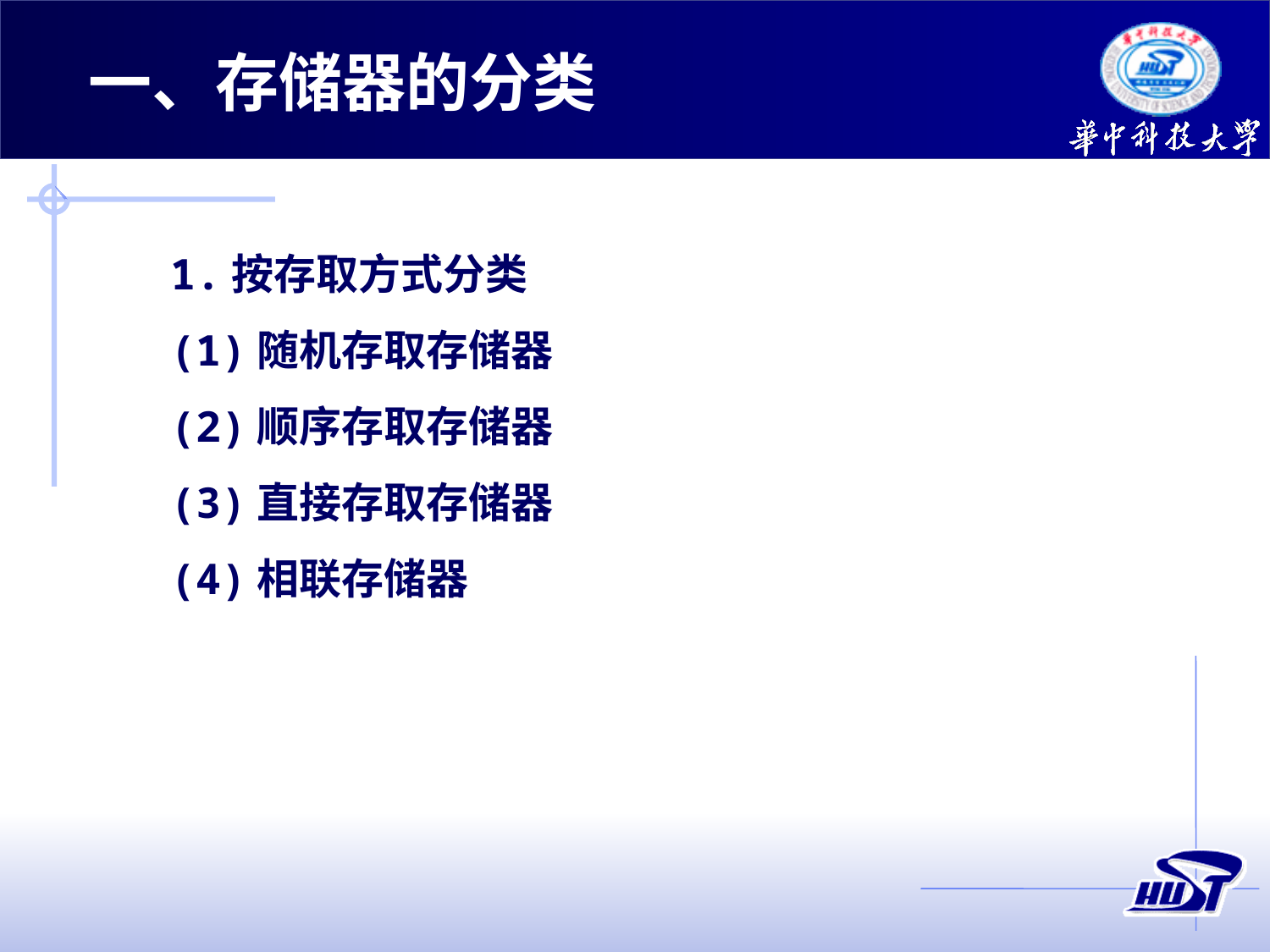

一、存储器的分类
1.按存取方式分类
(1)随机存取存储器
(2)顺序存取存储器
(3)直接存取存储器
(4)相联存储器